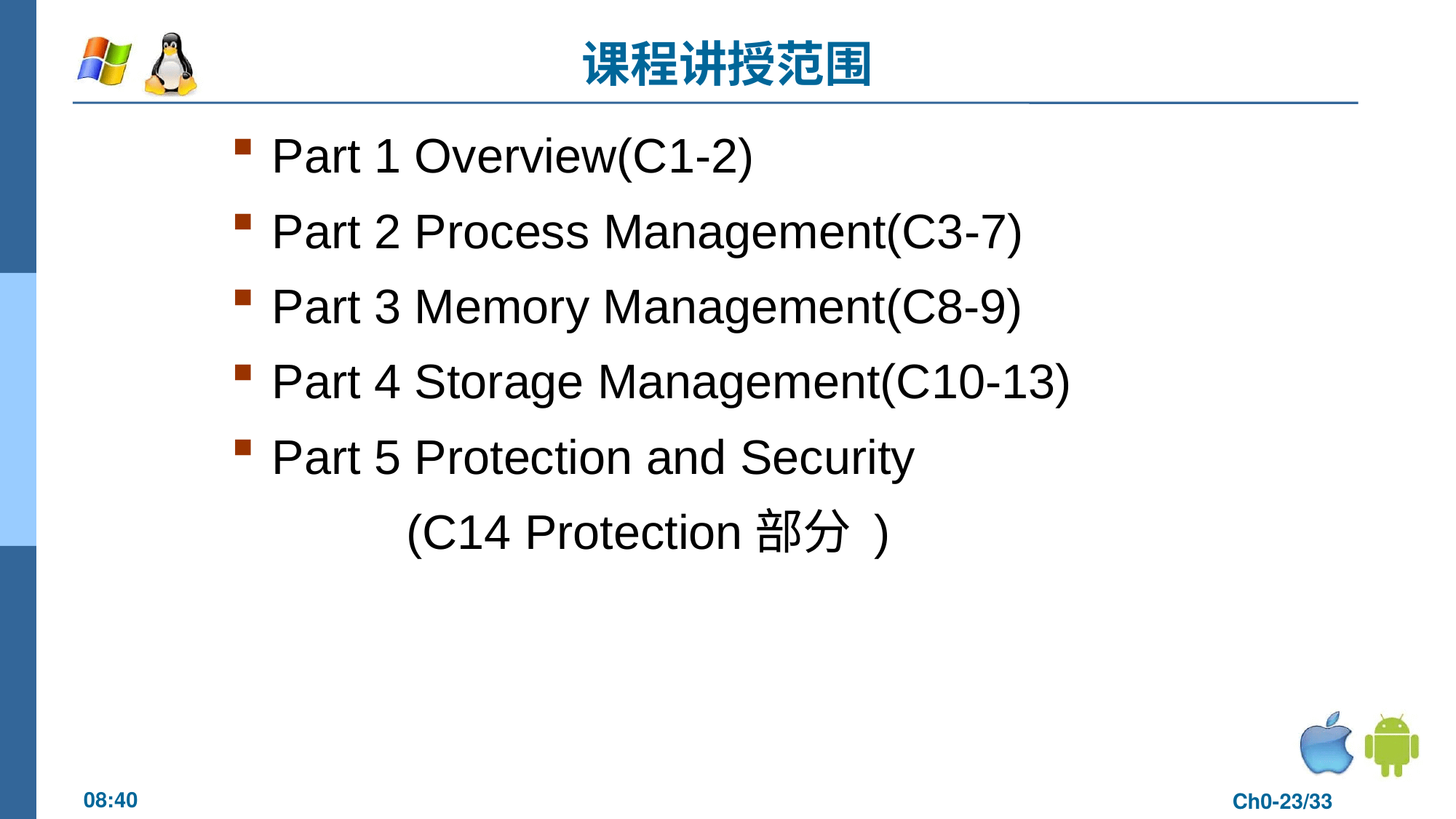

# 课程讲授范围
Part 1 Overview(C1-2)
Part 2 Process Management(C3-7)
Part 3 Memory Management(C8-9)
Part 4 Storage Management(C10-13)
Part 5 Protection and Security
             (C14 Protection部分 )